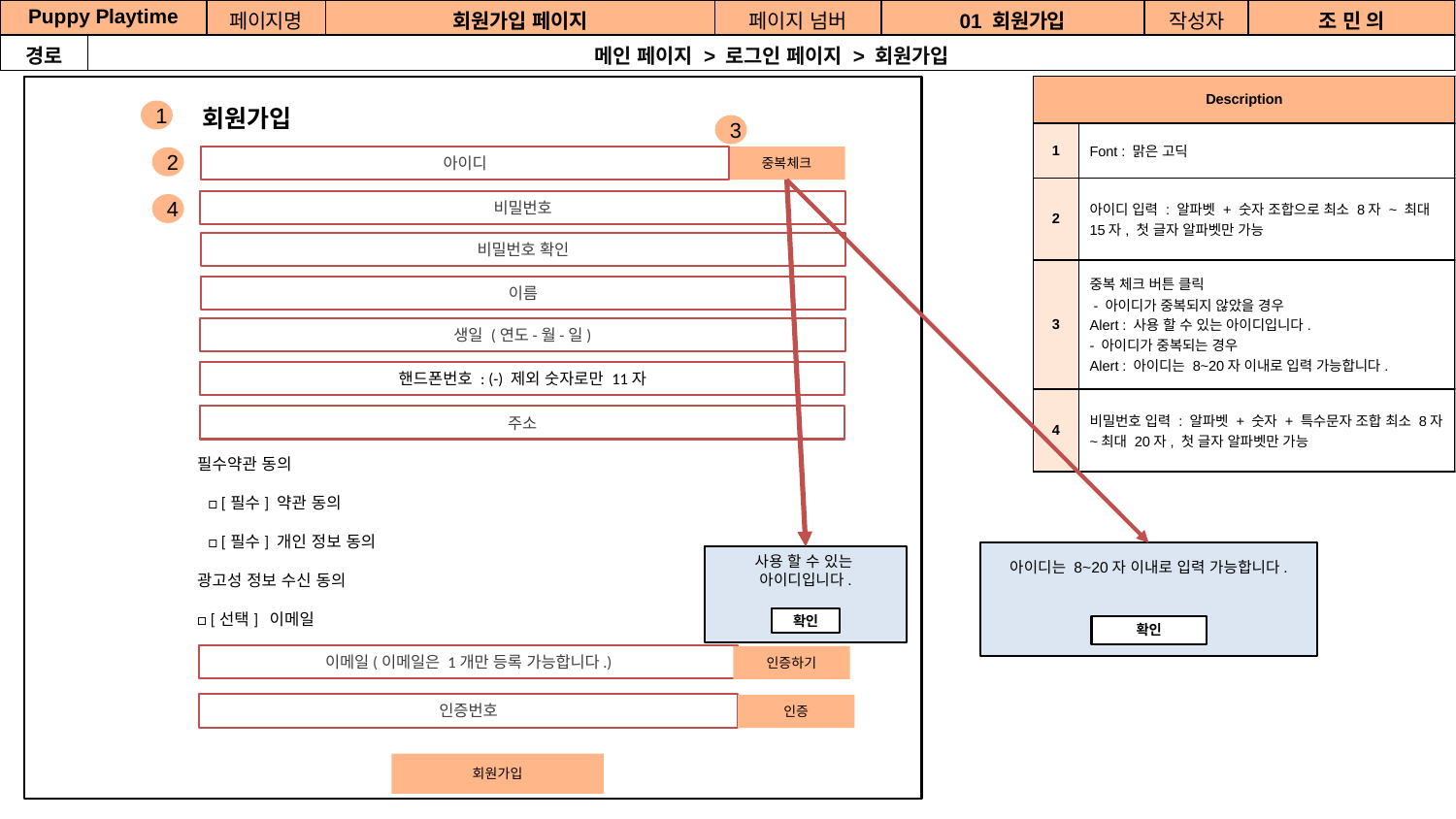

| Puppy Playtime | 김 주 영 | 페이지명 | 회원가입 페이지 | 페이지 넘버 | 01 회원가입 | 작성자 | 조 민 의 |
| --- | --- | --- | --- | --- | --- | --- | --- |
| 경로 | 메인 페이지 > 로그인 페이지 > 회원가입 | 김 주 영 | 김 주 영 | 김 주 영 | 김 주 영 | 김 주 영 | 김 주 영 |
| Description | 뒤로 가기를 수행한다. |
| --- | --- |
| 1 | Font : 맑은 고딕 |
| 2 | 아이디 입력 : 알파벳 + 숫자 조합으로 최소 8자 ~ 최대 15자, 첫 글자 알파벳만 가능 |
| 3 | 중복 체크 버튼 클릭 - 아이디가 중복되지 않았을 경우 Alert : 사용 할 수 있는 아이디입니다. - 아이디가 중복되는 경우 Alert : 아이디는 8~20자 이내로 입력 가능합니다. |
| 4 | 비밀번호 입력 : 알파벳 + 숫자 + 특수문자 조합 최소 8자 ~최대 20자, 첫 글자 알파벳만 가능 |

회원가입
1
3
아이디
중복체크
2
비밀번호
4
비밀번호 확인
이름
생일 (연도-월-일)
핸드폰번호 : (-) 제외 숫자로만 11자
주소
필수약관 동의
   □ [필수] 약관 동의
   □ [필수] 개인 정보 동의
광고성 정보 수신 동의
□ [선택]  이메일
아이디는 8~20자 이내로 입력 가능합니다.
확인
사용 할 수 있는
아이디입니다.

확인
이메일(이메일은 1개만 등록 가능합니다.)
인증하기
인증번호
인증
회원가입